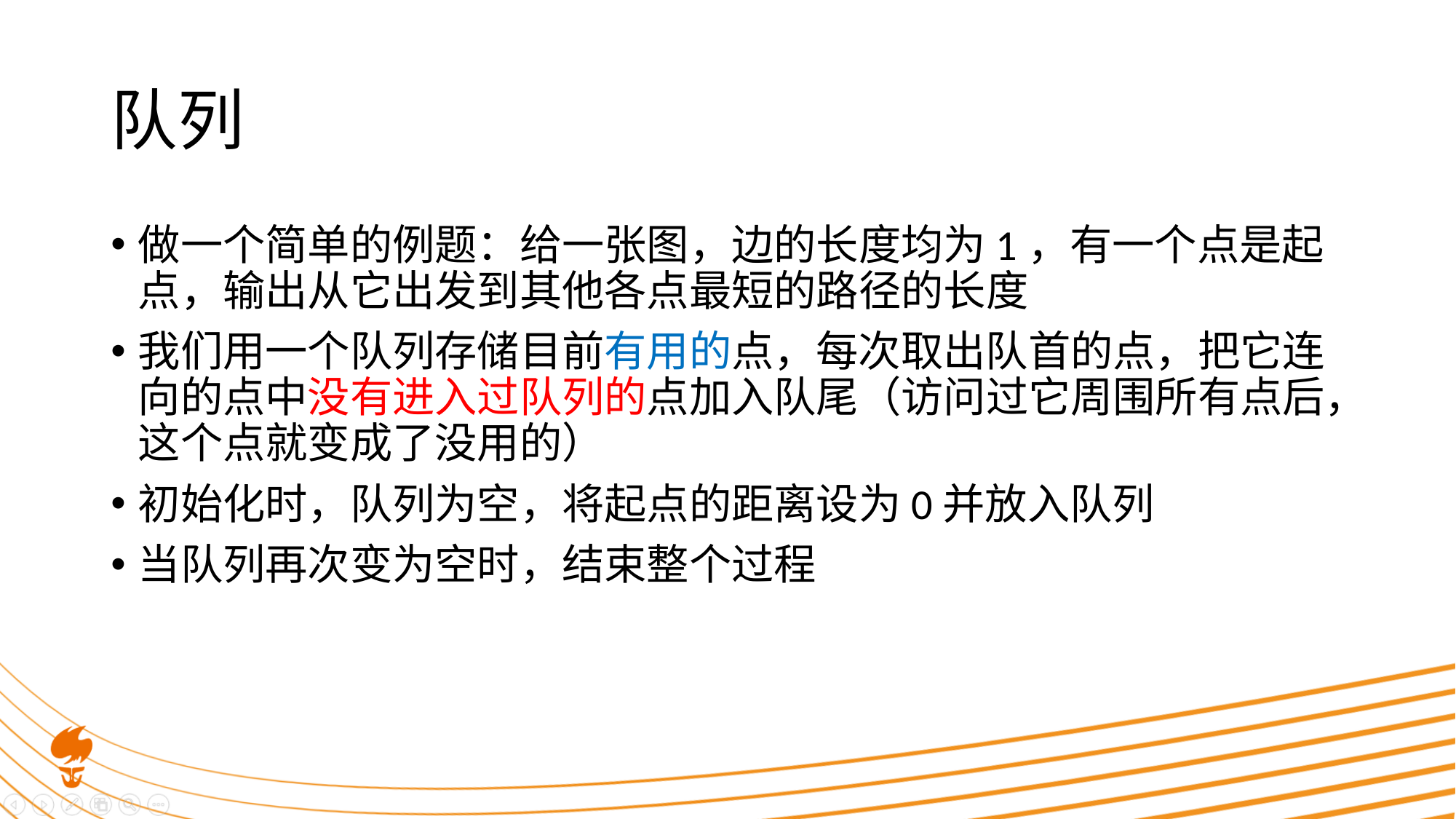

# 队列
做一个简单的例题：给一张图，边的长度均为1，有一个点是起点，输出从它出发到其他各点最短的路径的长度
我们用一个队列存储目前有用的点，每次取出队首的点，把它连向的点中没有进入过队列的点加入队尾（访问过它周围所有点后，这个点就变成了没用的）
初始化时，队列为空，将起点的距离设为0并放入队列
当队列再次变为空时，结束整个过程